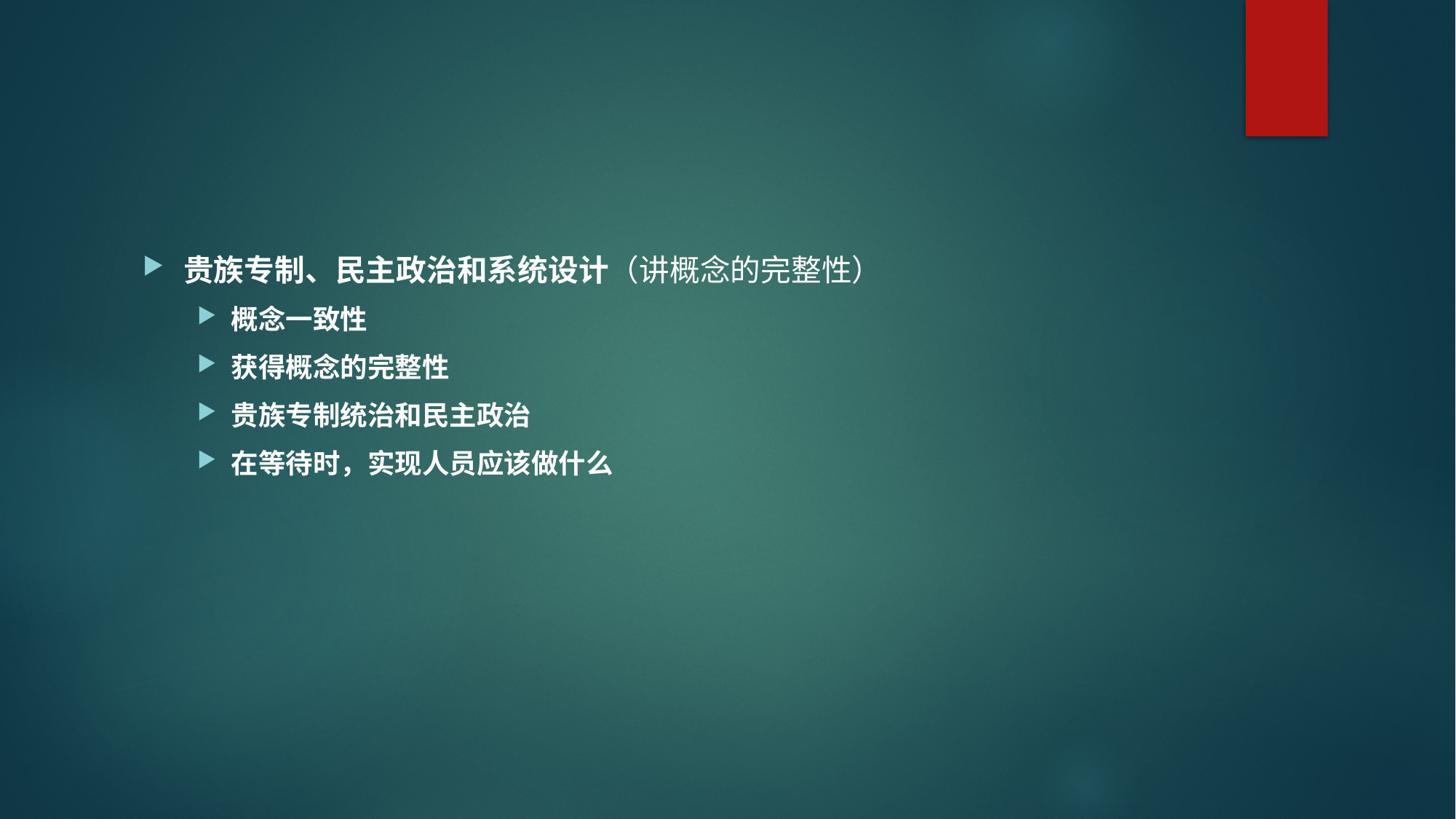

#
贵族专制、民主政治和系统设计（讲概念的完整性）
概念一致性
获得概念的完整性
贵族专制统治和民主政治
在等待时，实现人员应该做什么